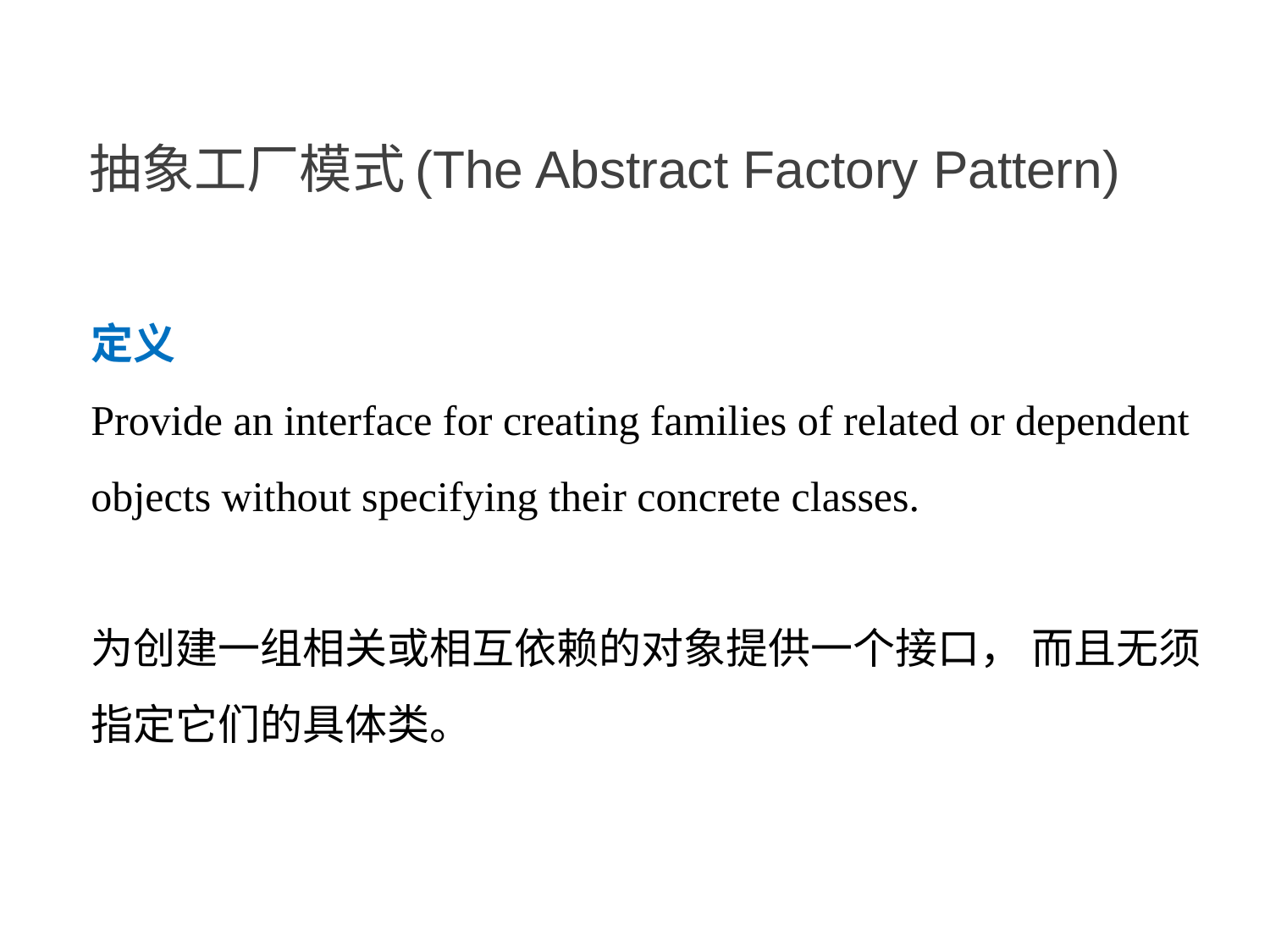

抽象工厂模式(The Abstract Factory Pattern)
定义
Provide an interface for creating families of related or dependent objects without specifying their concrete classes.

为创建一组相关或相互依赖的对象提供一个接口， 而且无须指定它们的具体类。